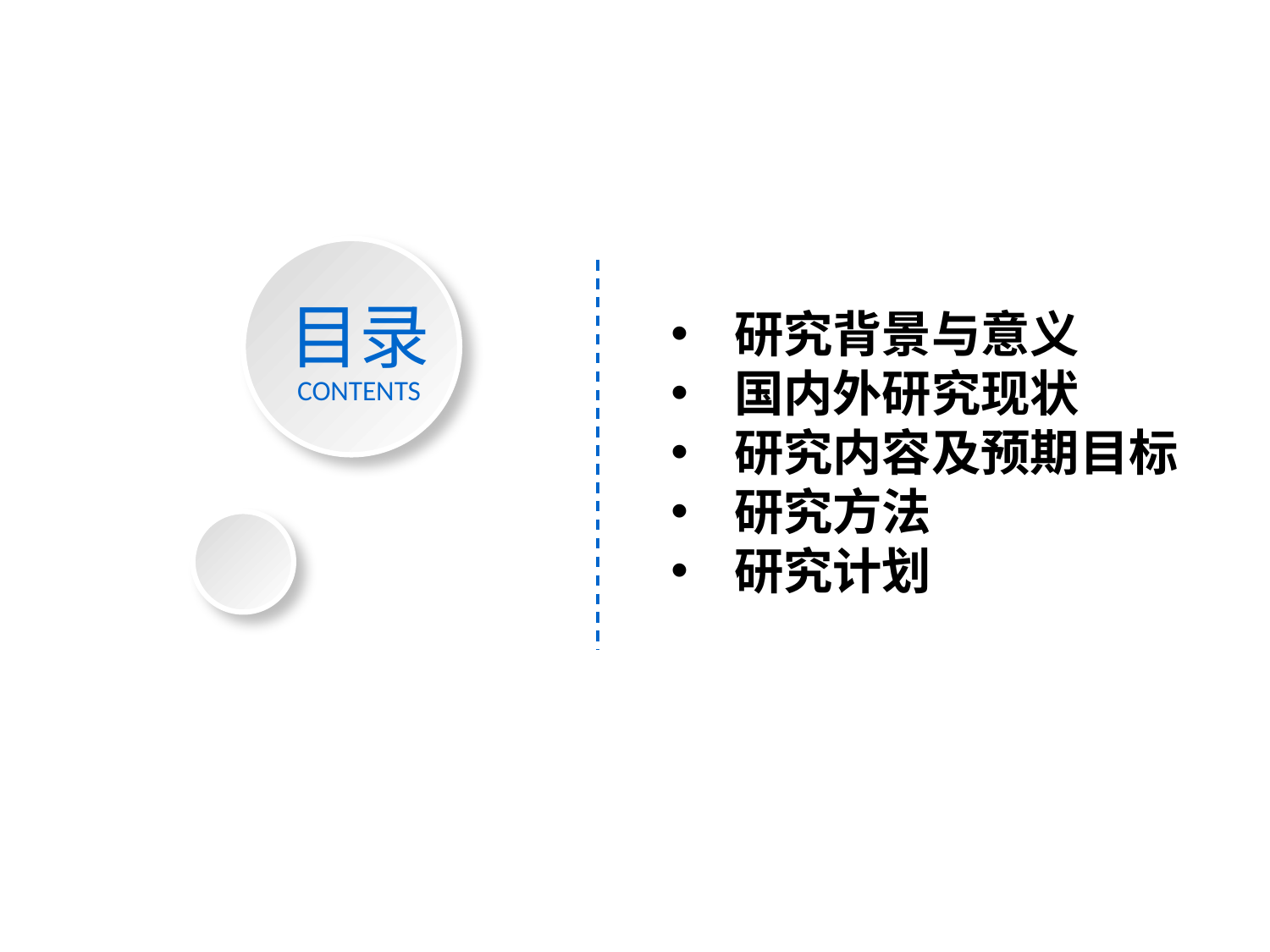

目录
CONTENTS
研究背景与意义
国内外研究现状
研究内容及预期目标
研究方法
研究计划